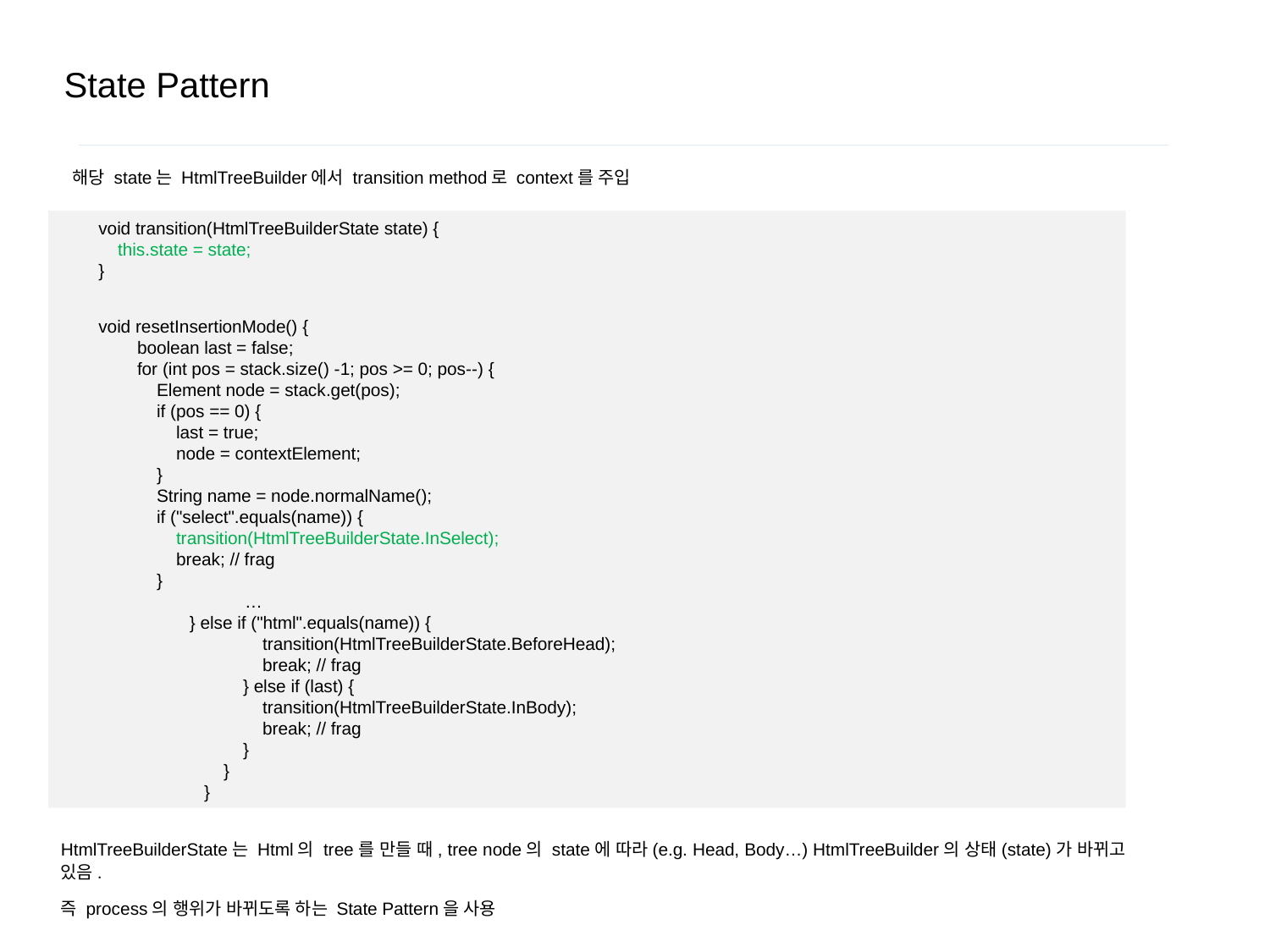

State Pattern
해당 state는 HtmlTreeBuilder에서 transition method로 context를 주입
void transition(HtmlTreeBuilderState state) {
    this.state = state;
}

void resetInsertionMode() {
        boolean last = false;
        for (int pos = stack.size() -1; pos >= 0; pos--) {
            Element node = stack.get(pos);
            if (pos == 0) {
                last = true;
                node = contextElement;
            }
            String name = node.normalName();
            if ("select".equals(name)) {
                transition(HtmlTreeBuilderState.InSelect);
                break; // frag
            }
	    …
 } else if ("html".equals(name)) {
                transition(HtmlTreeBuilderState.BeforeHead);
                break; // frag
            } else if (last) {
                transition(HtmlTreeBuilderState.InBody);
                break; // frag
            }
        }
    }
HtmlTreeBuilderState는 Html의 tree를 만들 때, tree node의 state에 따라(e.g. Head, Body…) HtmlTreeBuilder의 상태(state)가 바뀌고 있음.
즉 process의 행위가 바뀌도록 하는 State Pattern을 사용